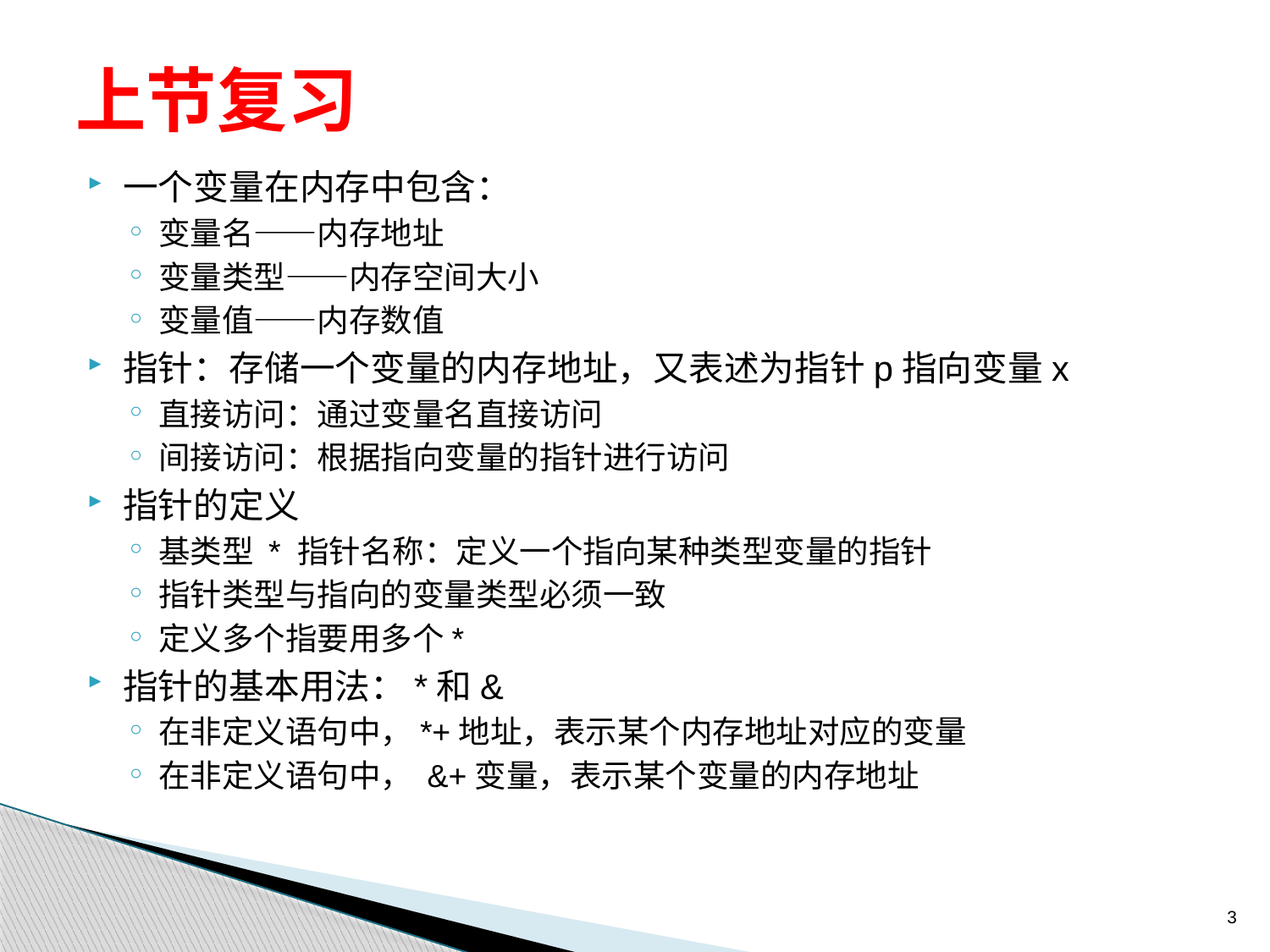

# 上节复习
一个变量在内存中包含：
变量名——内存地址
变量类型——内存空间大小
变量值——内存数值
指针：存储一个变量的内存地址，又表述为指针p指向变量x
直接访问：通过变量名直接访问
间接访问：根据指向变量的指针进行访问
指针的定义
基类型 * 指针名称：定义一个指向某种类型变量的指针
指针类型与指向的变量类型必须一致
定义多个指要用多个*
指针的基本用法：*和&
在非定义语句中，*+地址，表示某个内存地址对应的变量
在非定义语句中， &+变量，表示某个变量的内存地址

3